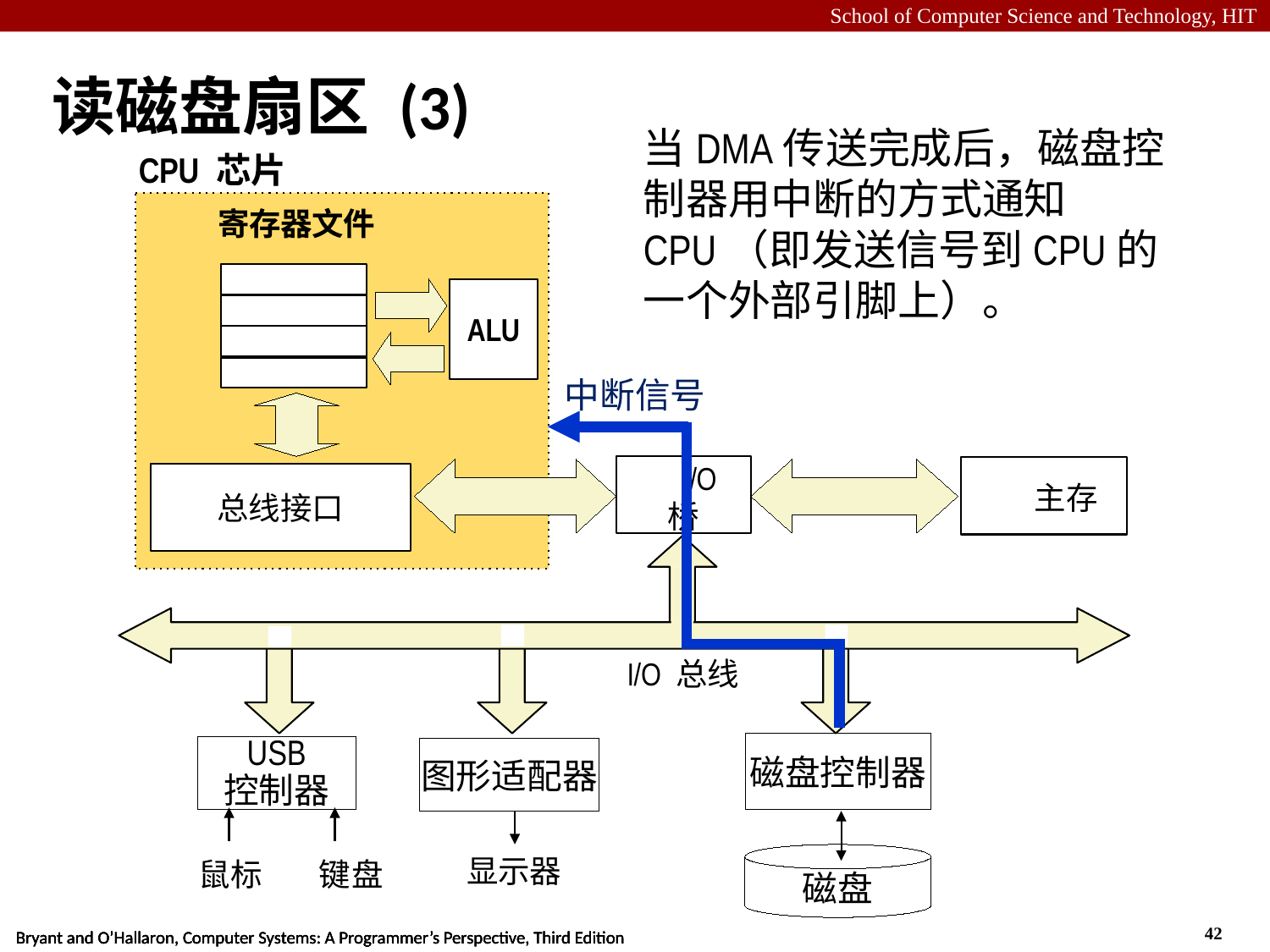

# 读磁盘扇区 (3)
当DMA传送完成后，磁盘控制器用中断的方式通知CPU（即发送信号到CPU的一个外部引脚上）。
CPU 芯片

寄存器文件

ALU

I/O桥
主存

总线接口

I/O 总线
磁盘控制器
USB
控制器
图形适配器

磁盘
显示器
鼠标       键盘

中断信号